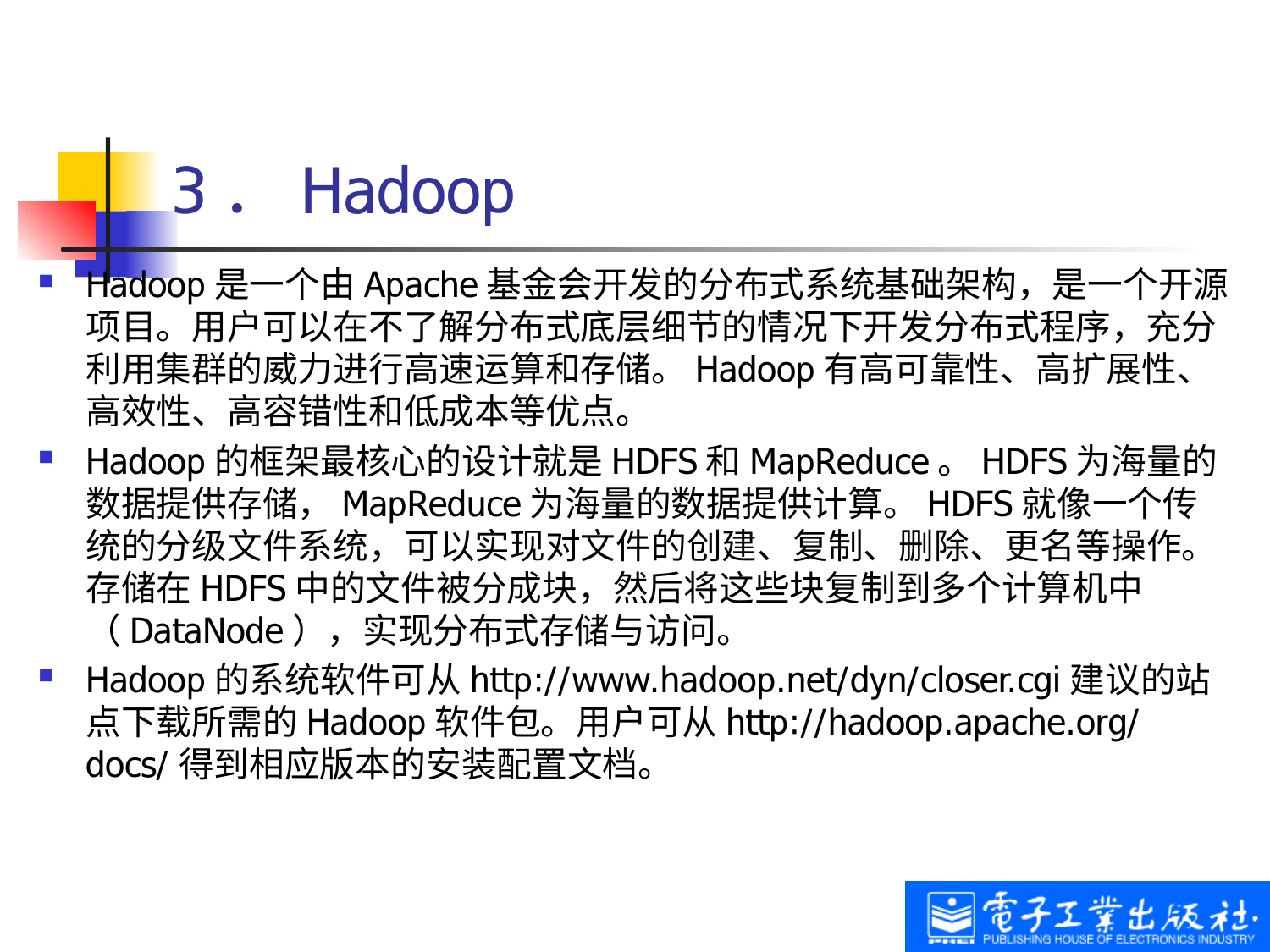

# 3．Hadoop
Hadoop是一个由Apache基金会开发的分布式系统基础架构，是一个开源项目。用户可以在不了解分布式底层细节的情况下开发分布式程序，充分利用集群的威力进行高速运算和存储。Hadoop有高可靠性、高扩展性、高效性、高容错性和低成本等优点。
Hadoop的框架最核心的设计就是HDFS和MapReduce。HDFS为海量的数据提供存储，MapReduce为海量的数据提供计算。HDFS就像一个传统的分级文件系统，可以实现对文件的创建、复制、删除、更名等操作。存储在HDFS中的文件被分成块，然后将这些块复制到多个计算机中（DataNode），实现分布式存储与访问。
Hadoop的系统软件可从http://www.hadoop.net/dyn/closer.cgi建议的站点下载所需的Hadoop软件包。用户可从http://hadoop.apache.org/docs/得到相应版本的安装配置文档。